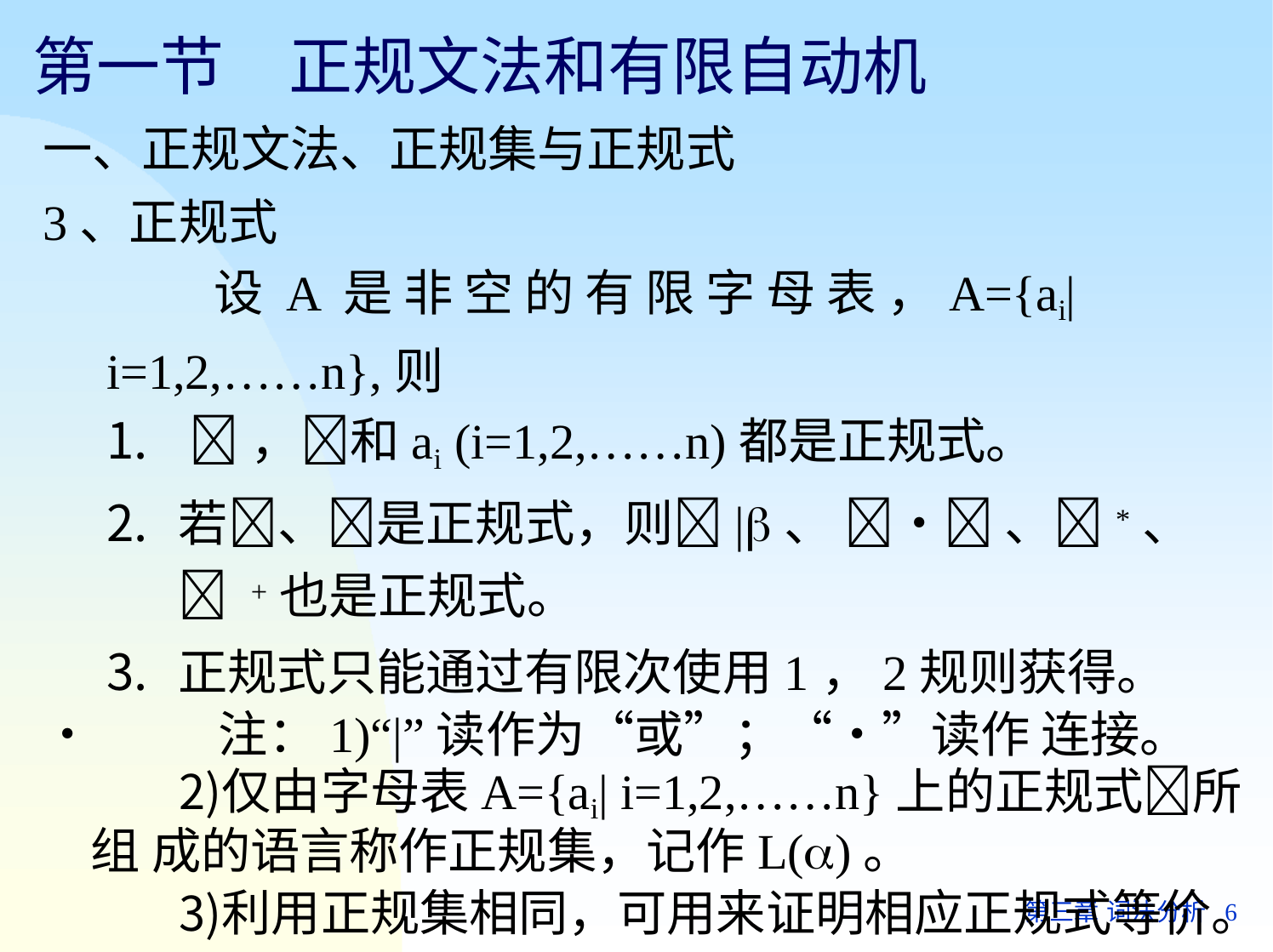

# 第一节	正规文法和有限自动机
一、正规文法、正规集与正规式
3、正规式
	设 A 是 非 空 的 有 限 字 母 表 ，A={ai|  i=1,2,……n},则
 ε，Φ和ai (i=1,2,……n)都是正规式。
若α、β是正规式，则α|β、 α•β 、α*、 β +也是正规式。
正规式只能通过有限次使用1，2规则获得。
•	注：1)“|”读作为“或”；“•”读作 连接。
仅由字母表A={ai| i=1,2,……n}上的正规式α所组 成的语言称作正规集，记作L(α)。
利用正规集相同，可用来证明相应正规式等价。
第三章 词法分析	6